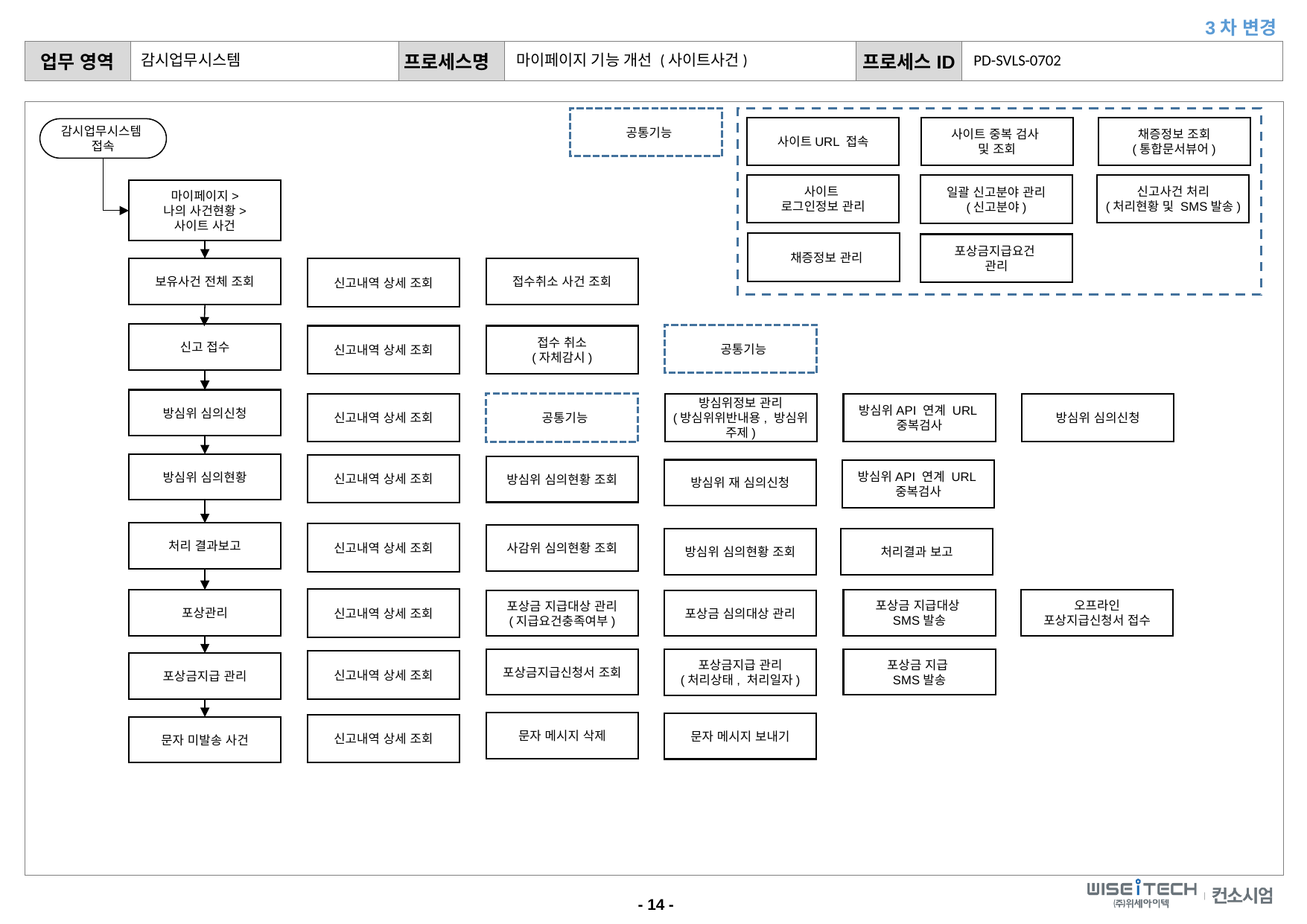

3차 변경
PD-SVLS-0702
감시업무시스템
마이페이지 기능 개선 (사이트사건)
 공통기능

사이트 중복 검사
및 조회
채증정보 조회
(통합문서뷰어)
사이트URL 접속
감시업무시스템
접속
사이트
로그인정보 관리
신고사건 처리
(처리현황 및 SMS발송)
일괄 신고분야 관리
(신고분야)
마이페이지>
나의 사건현황>
사이트 사건
 채증정보 관리
포상금지급요건
관리
보유사건 전체 조회
신고내역 상세 조회
접수취소 사건 조회
신고 접수
 공통기능
신고내역 상세 조회
접수 취소
(자체감시)
방심위 심의신청
신고내역 상세 조회
 공통기능
방심위정보 관리
(방심위위반내용, 방심위 주제)
방심위API 연계 URL
중복검사
방심위 심의신청
방심위 심의현황
신고내역 상세 조회
방심위 심의현황 조회
방심위 재 심의신청
방심위API 연계 URL
중복검사
처리 결과보고
신고내역 상세 조회
사감위 심의현황 조회
방심위 심의현황 조회
처리결과 보고
신고내역 상세 조회
포상관리
포상금 지급대상
SMS발송
오프라인
포상지급신청서 접수
포상금 지급대상 관리
(지급요건충족여부)
포상금 심의대상 관리
포상금지급신청서 조회
포상금 지급
SMS발송
포상금지급 관리
(처리상태, 처리일자)
신고내역 상세 조회
포상금지급 관리
문자 메시지 삭제
문자 메시지 보내기
신고내역 상세 조회
문자 미발송 사건